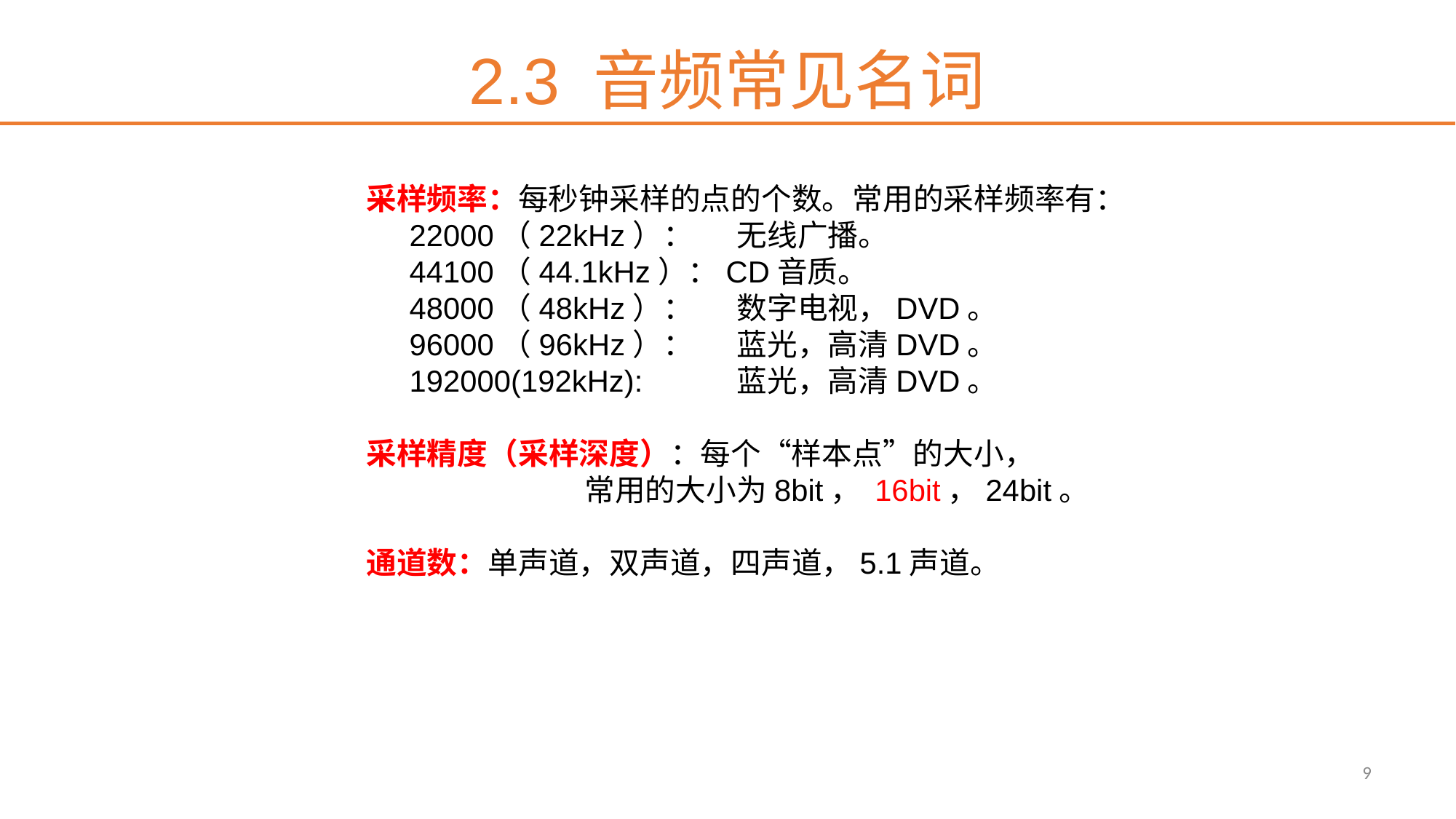

# 2.3 音频常见名词
采样频率：每秒钟采样的点的个数。常用的采样频率有：
22000（22kHz）：	无线广播。
44100（44.1kHz）：CD音质。
48000（48kHz）：	数字电视，DVD。
96000（96kHz）：	蓝光，高清DVD。
192000(192kHz):	蓝光，高清DVD。

采样精度（采样深度）：每个“样本点”的大小，
		常用的大小为8bit， 16bit，24bit。

通道数：单声道，双声道，四声道，5.1声道。

9